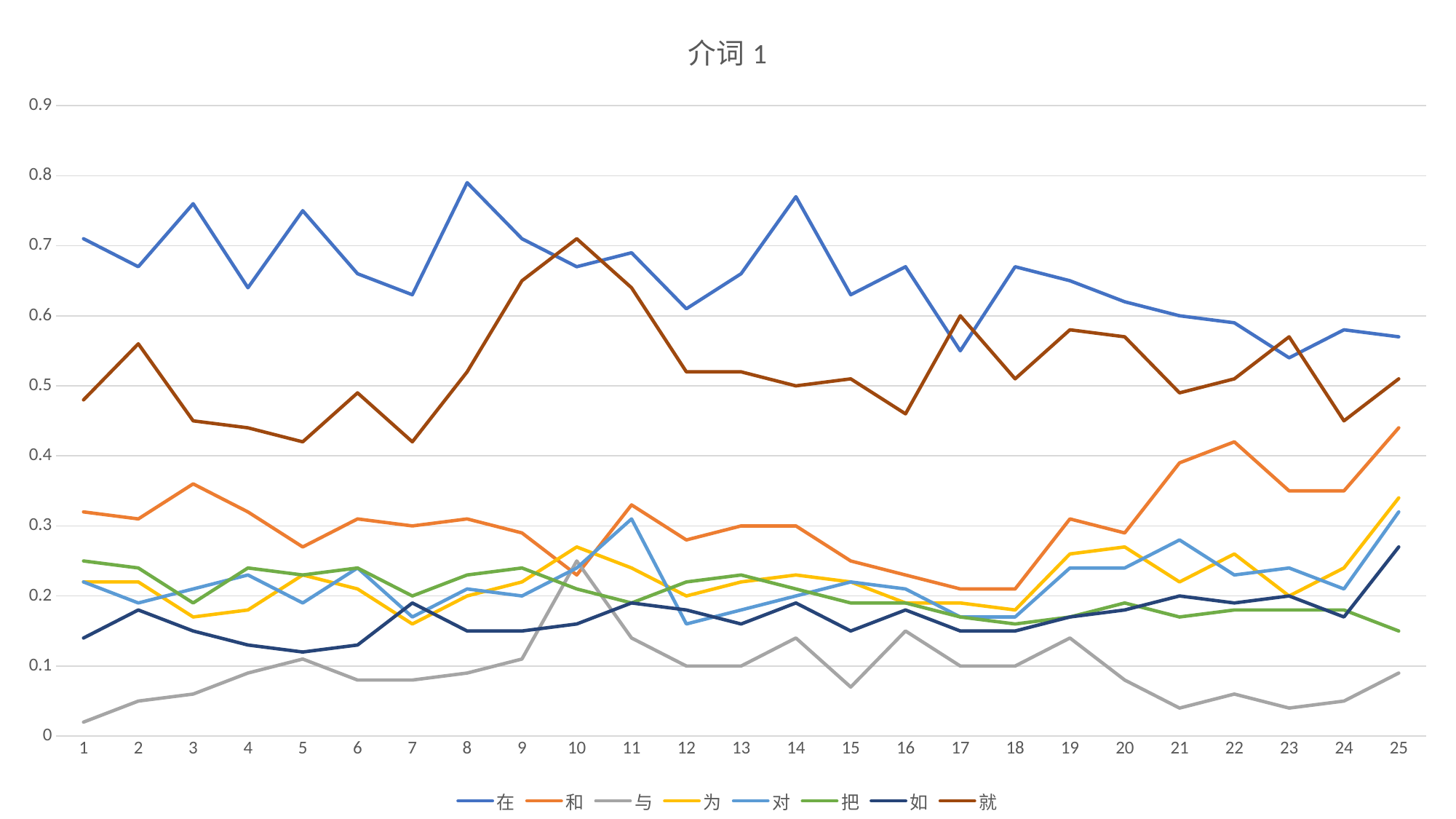

### Chart: 介词1

| Category | 在 | 和 | 与 | 为 | 对 | 把 | 如 | 就 |
|---|---|---|---|---|---|---|---|---|
| 1 | 0.71 | 0.32 | 0.02 | 0.22 | 0.22 | 0.25 | 0.14 | 0.48 |
| 2 | 0.67 | 0.31 | 0.05 | 0.22 | 0.19 | 0.24 | 0.18 | 0.56 |
| 3 | 0.76 | 0.36 | 0.06 | 0.17 | 0.21 | 0.19 | 0.15 | 0.45 |
| 4 | 0.64 | 0.32 | 0.09 | 0.18 | 0.23 | 0.24 | 0.13 | 0.44 |
| 5 | 0.75 | 0.27 | 0.11 | 0.23 | 0.19 | 0.23 | 0.12 | 0.42 |
| 6 | 0.66 | 0.31 | 0.08 | 0.21 | 0.24 | 0.24 | 0.13 | 0.49 |
| 7 | 0.63 | 0.3 | 0.08 | 0.16 | 0.17 | 0.2 | 0.19 | 0.42 |
| 8 | 0.79 | 0.31 | 0.09 | 0.2 | 0.21 | 0.23 | 0.15 | 0.52 |
| 9 | 0.71 | 0.29 | 0.11 | 0.22 | 0.2 | 0.24 | 0.15 | 0.65 |
| 10 | 0.67 | 0.23 | 0.25 | 0.27 | 0.24 | 0.21 | 0.16 | 0.71 |
| 11 | 0.69 | 0.33 | 0.14 | 0.24 | 0.31 | 0.19 | 0.19 | 0.64 |
| 12 | 0.61 | 0.28 | 0.1 | 0.2 | 0.16 | 0.22 | 0.18 | 0.52 |
| 13 | 0.66 | 0.3 | 0.1 | 0.22 | 0.18 | 0.23 | 0.16 | 0.52 |
| 14 | 0.77 | 0.3 | 0.14 | 0.23 | 0.2 | 0.21 | 0.19 | 0.5 |
| 15 | 0.63 | 0.25 | 0.07 | 0.22 | 0.22 | 0.19 | 0.15 | 0.51 |
| 16 | 0.67 | 0.23 | 0.15 | 0.19 | 0.21 | 0.19 | 0.18 | 0.46 |
| 17 | 0.55 | 0.21 | 0.1 | 0.19 | 0.17 | 0.17 | 0.15 | 0.6 |
| 18 | 0.67 | 0.21 | 0.1 | 0.18 | 0.17 | 0.16 | 0.15 | 0.51 |
| 19 | 0.65 | 0.31 | 0.14 | 0.26 | 0.24 | 0.17 | 0.17 | 0.58 |
| 20 | 0.62 | 0.29 | 0.08 | 0.27 | 0.24 | 0.19 | 0.18 | 0.57 |
| 21 | 0.6 | 0.39 | 0.04 | 0.22 | 0.28 | 0.17 | 0.2 | 0.49 |
| 22 | 0.59 | 0.42 | 0.06 | 0.26 | 0.23 | 0.18 | 0.19 | 0.51 |
| 23 | 0.54 | 0.35 | 0.04 | 0.2 | 0.24 | 0.18 | 0.2 | 0.57 |
| 24 | 0.58 | 0.35 | 0.05 | 0.24 | 0.21 | 0.18 | 0.17 | 0.45 |
| 25 | 0.57 | 0.44 | 0.09 | 0.34 | 0.32 | 0.15 | 0.27 | 0.51 |